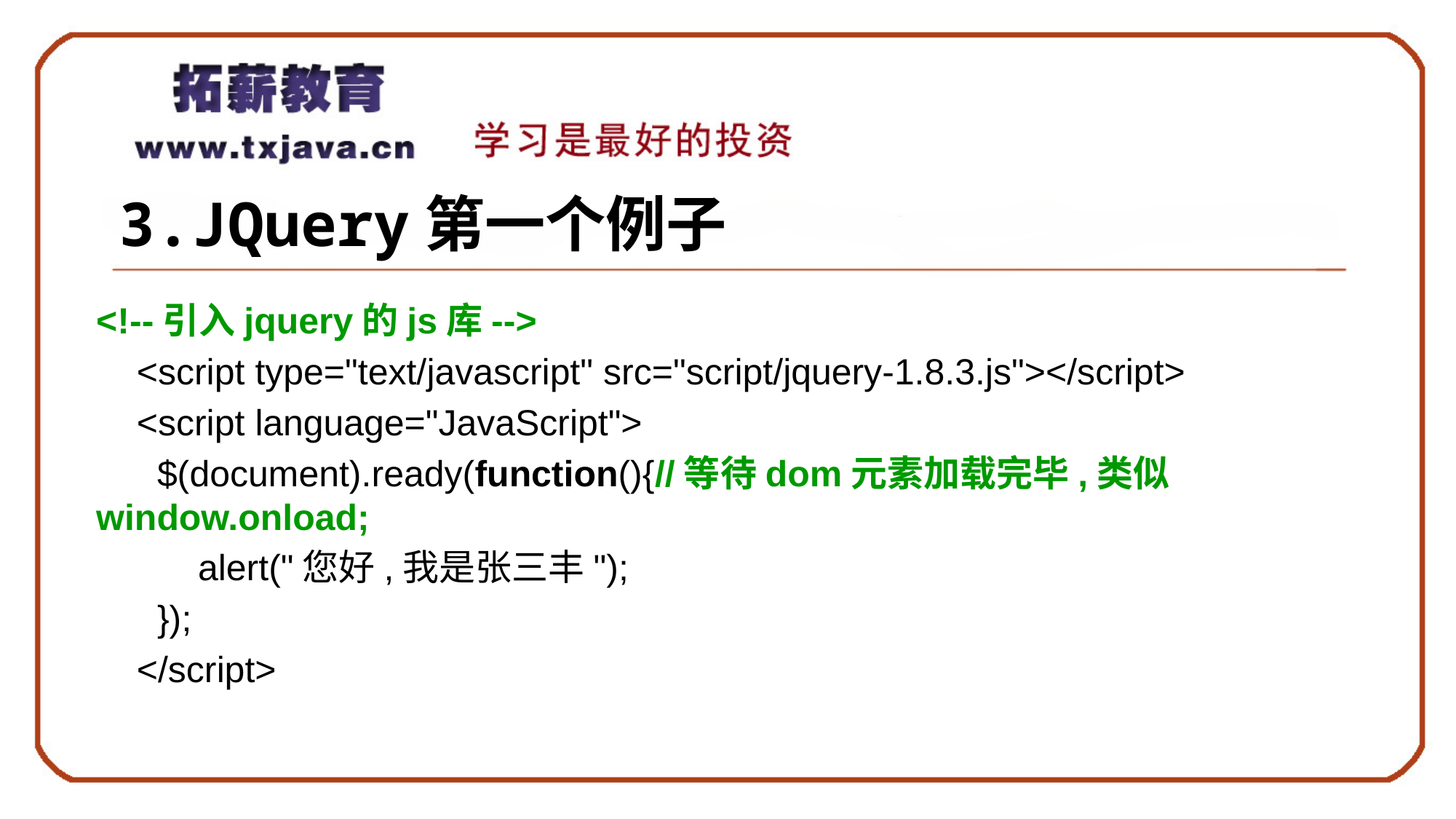

3.JQuery第一个例子
<!--引入jquery的js库-->
    <script type="text/javascript" src="script/jquery-1.8.3.js"></script>
    <script language="JavaScript">
      $(document).ready(function(){//等待dom元素加载完毕,类似window.onload;
          alert("您好,我是张三丰");
      });
    </script>